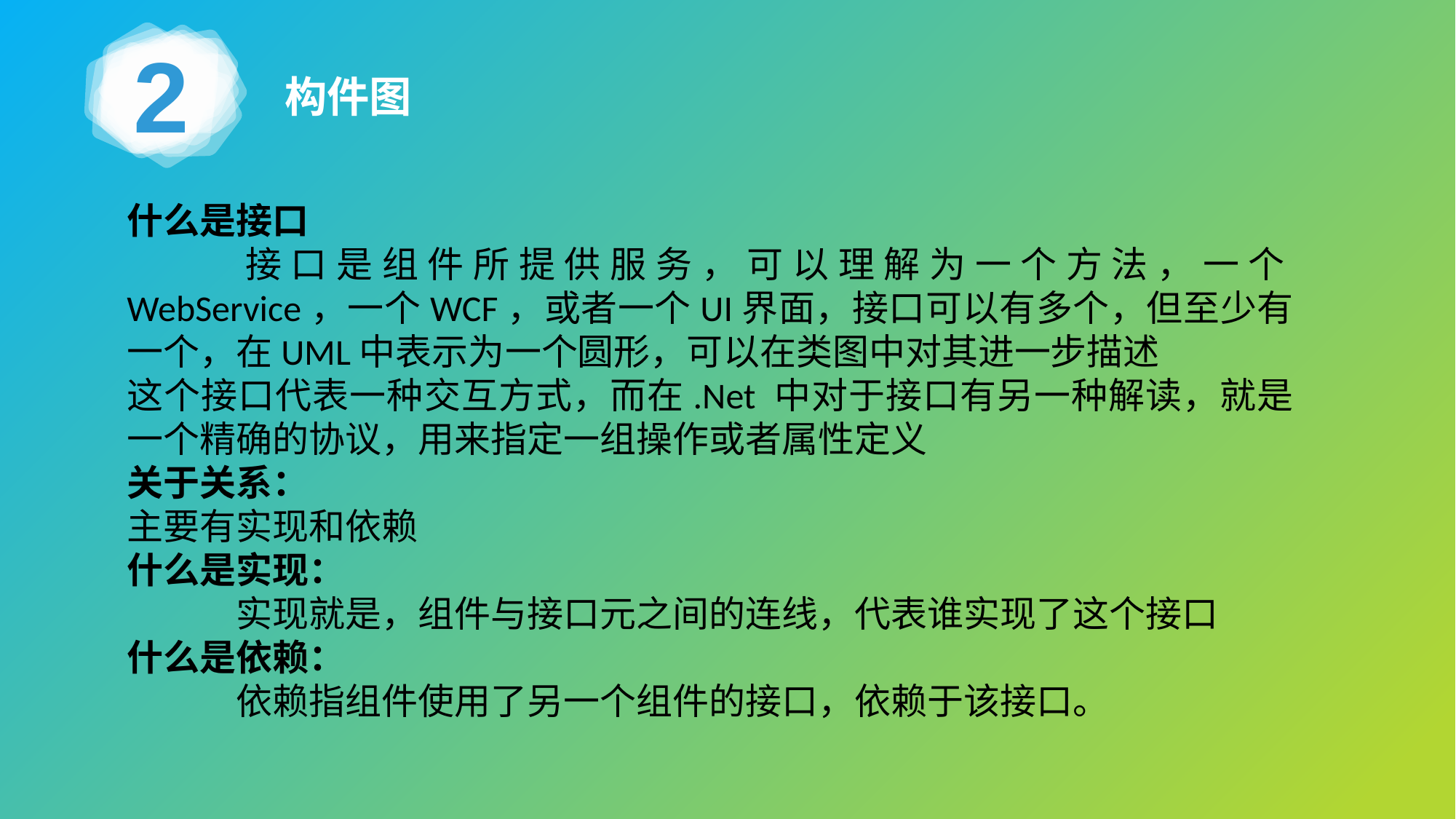

2

构件图
什么是接口
	接口是组件所提供服务，可以理解为一个方法，一个WebService，一个WCF，或者一个UI界面，接口可以有多个，但至少有一个，在UML中表示为一个圆形，可以在类图中对其进一步描述
这个接口代表一种交互方式，而在.Net 中对于接口有另一种解读，就是一个精确的协议，用来指定一组操作或者属性定义
关于关系：
主要有实现和依赖
什么是实现：
	实现就是，组件与接口元之间的连线，代表谁实现了这个接口
什么是依赖：
	依赖指组件使用了另一个组件的接口，依赖于该接口。